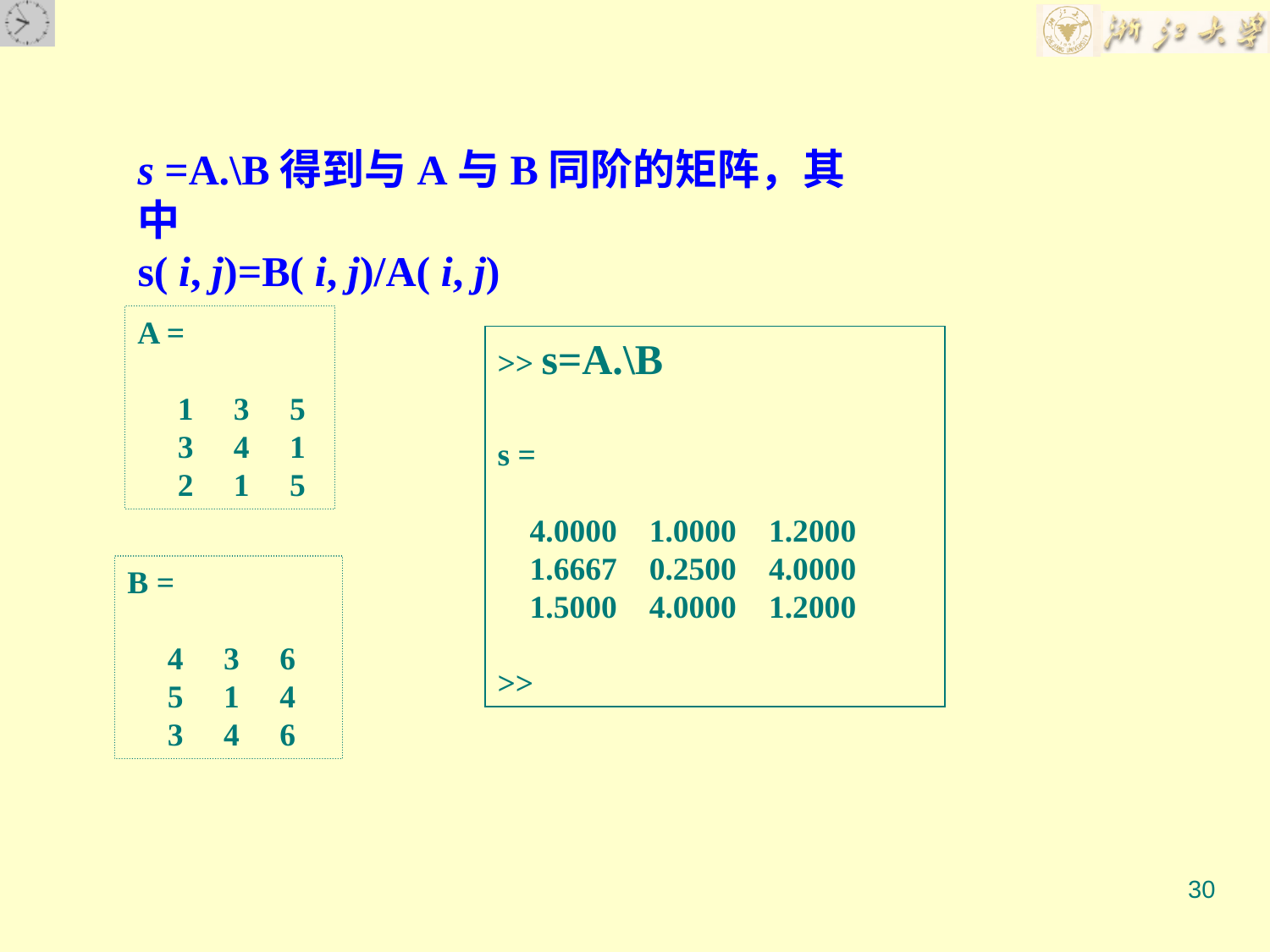

s =A.\B得到与A与B同阶的矩阵，其中
s( i, j)=B( i, j)/A( i, j)
A =

     1     3     5
     3     4     1
     2     1     5
>> s=A.\B

s =

    4.0000    1.0000    1.2000
    1.6667    0.2500    4.0000
    1.5000    4.0000    1.2000

>>
B =

     4     3     6
     5     1     4
     3     4     6
30